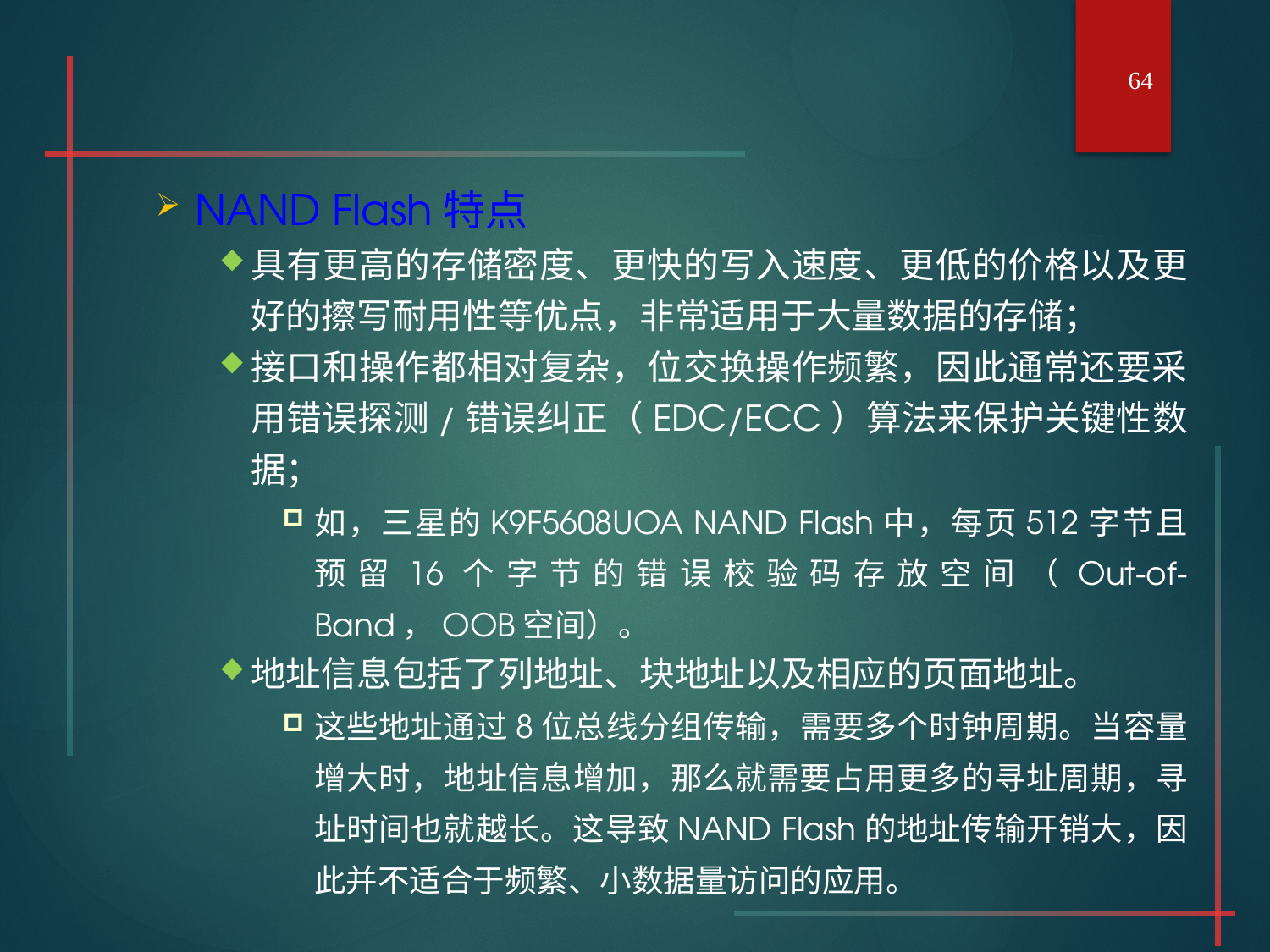

64
NAND Flash特点
具有更高的存储密度、更快的写入速度、更低的价格以及更好的擦写耐用性等优点，非常适用于大量数据的存储；
接口和操作都相对复杂，位交换操作频繁，因此通常还要采用错误探测/错误纠正（EDC/ECC）算法来保护关键性数据；
如，三星的K9F5608UOA NAND Flash中，每页512字节且预留16个字节的错误校验码存放空间（Out-of-Band，OOB空间）。
地址信息包括了列地址、块地址以及相应的页面地址。
这些地址通过8位总线分组传输，需要多个时钟周期。当容量增大时，地址信息增加，那么就需要占用更多的寻址周期，寻址时间也就越长。这导致NAND Flash的地址传输开销大，因此并不适合于频繁、小数据量访问的应用。